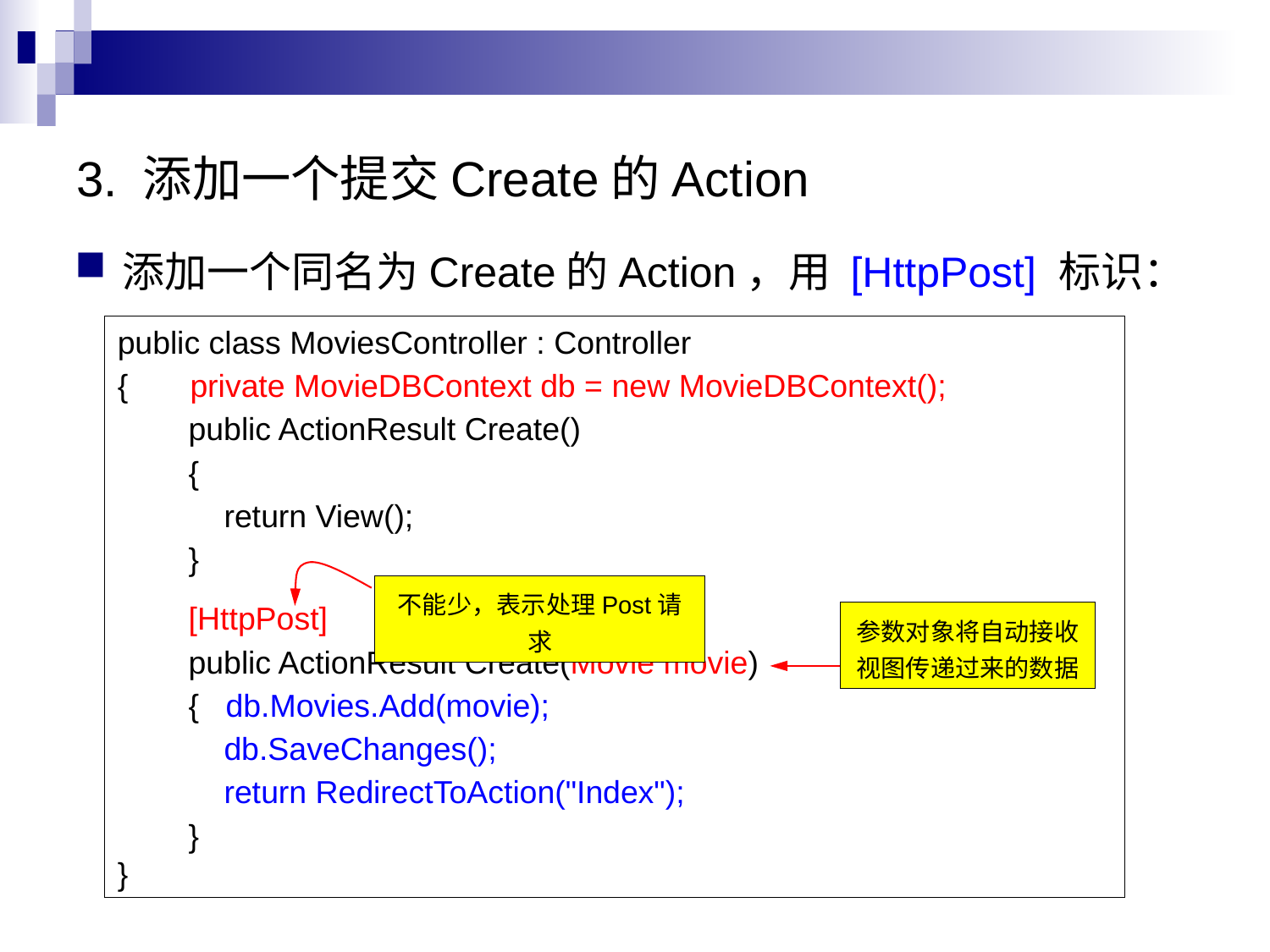

3. 添加一个提交Create的Action
添加一个同名为Create的Action，用 [HttpPost] 标识：
public class MoviesController : Controller
{       private MovieDBContext db = new MovieDBContext();
        public ActionResult Create()
        {
            return View();
        }
        [HttpPost]
        public ActionResult Create(Movie movie)
        {   db.Movies.Add(movie);
            db.SaveChanges();
            return RedirectToAction("Index");
        }
}

不能少，表示处理Post请求
参数对象将自动接收视图传递过来的数据